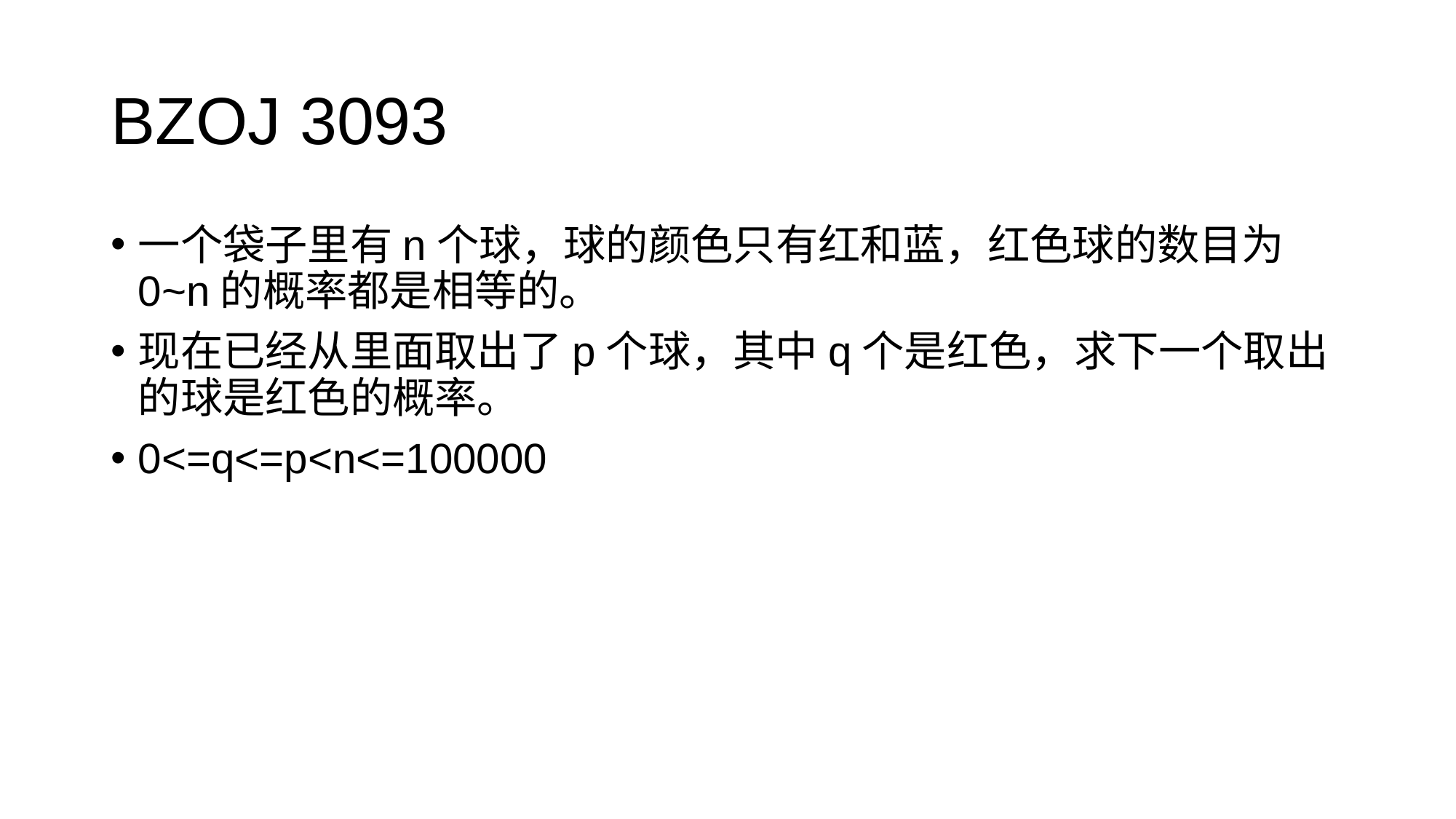

# BZOJ 3093
一个袋子里有n个球，球的颜色只有红和蓝，红色球的数目为0~n的概率都是相等的。
现在已经从里面取出了p个球，其中q个是红色，求下一个取出的球是红色的概率。
0<=q<=p<n<=100000